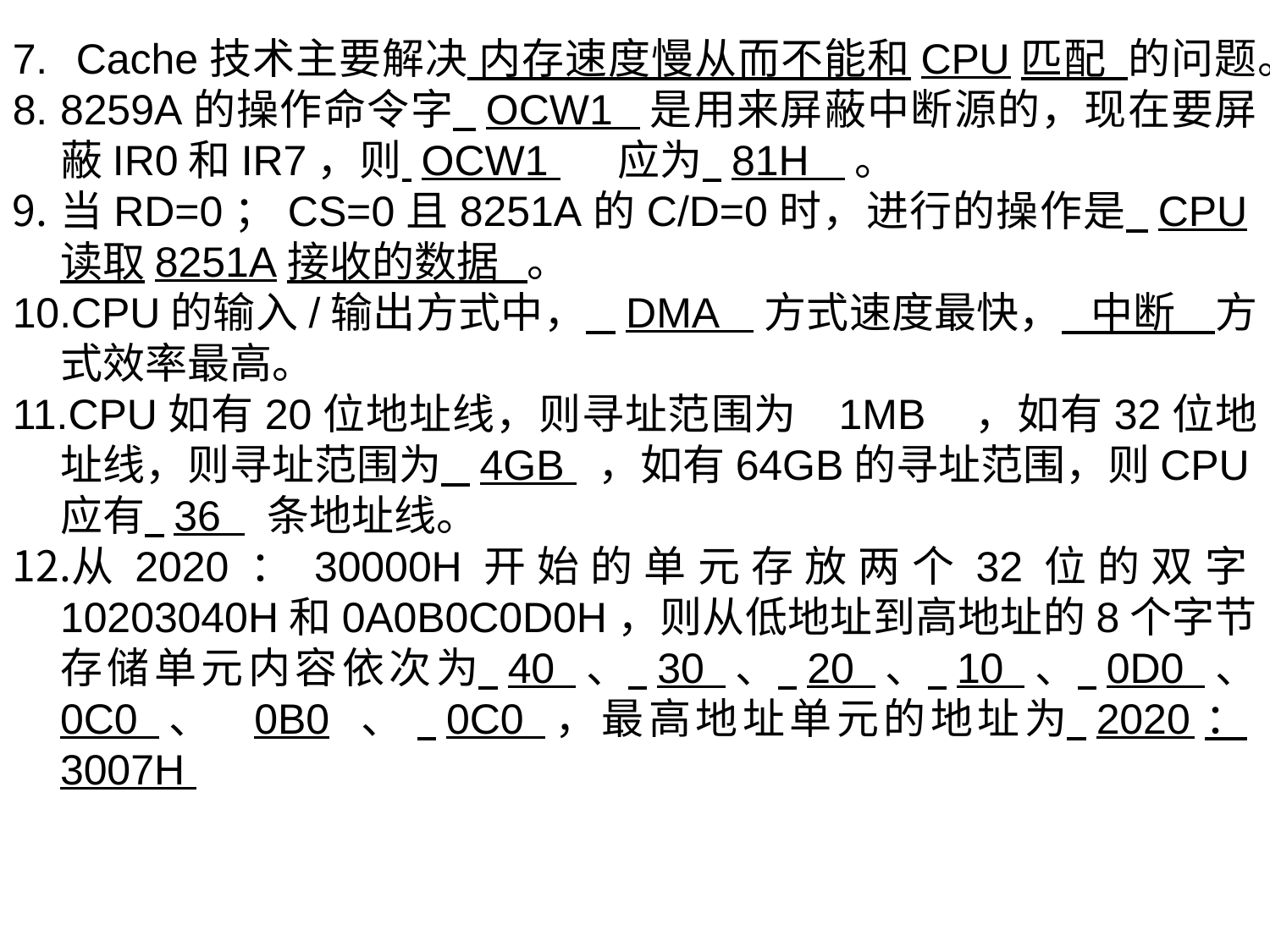

Cache技术主要解决 内存速度慢从而不能和CPU匹配  的问题。
8259A的操作命令字  OCW1  是用来屏蔽中断源的，现在要屏蔽IR0和IR7，则 OCW1     应为  81H   。
当RD=0；CS=0且8251A的C/D=0时，进行的操作是  CPU读取8251A接收的数据   。
CPU的输入/输出方式中，   DMA   方式速度最快，   中断    方式效率最高。
CPU如有20位地址线，则寻址范围为   1MB   ，如有32位地址线，则寻址范围为   4GB  ，如有64GB的寻址范围，则CPU应有  36   条地址线。
从2020：30000H开始的单元存放两个32位的双字10203040H和0A0B0C0D0H，则从低地址到高地址的8个字节存储单元内容依次为 40 、 30 、 20 、 10 、 0D0 、 0C0 、  0B0 、  0C0 ，最高地址单元的地址为 2020：3007H